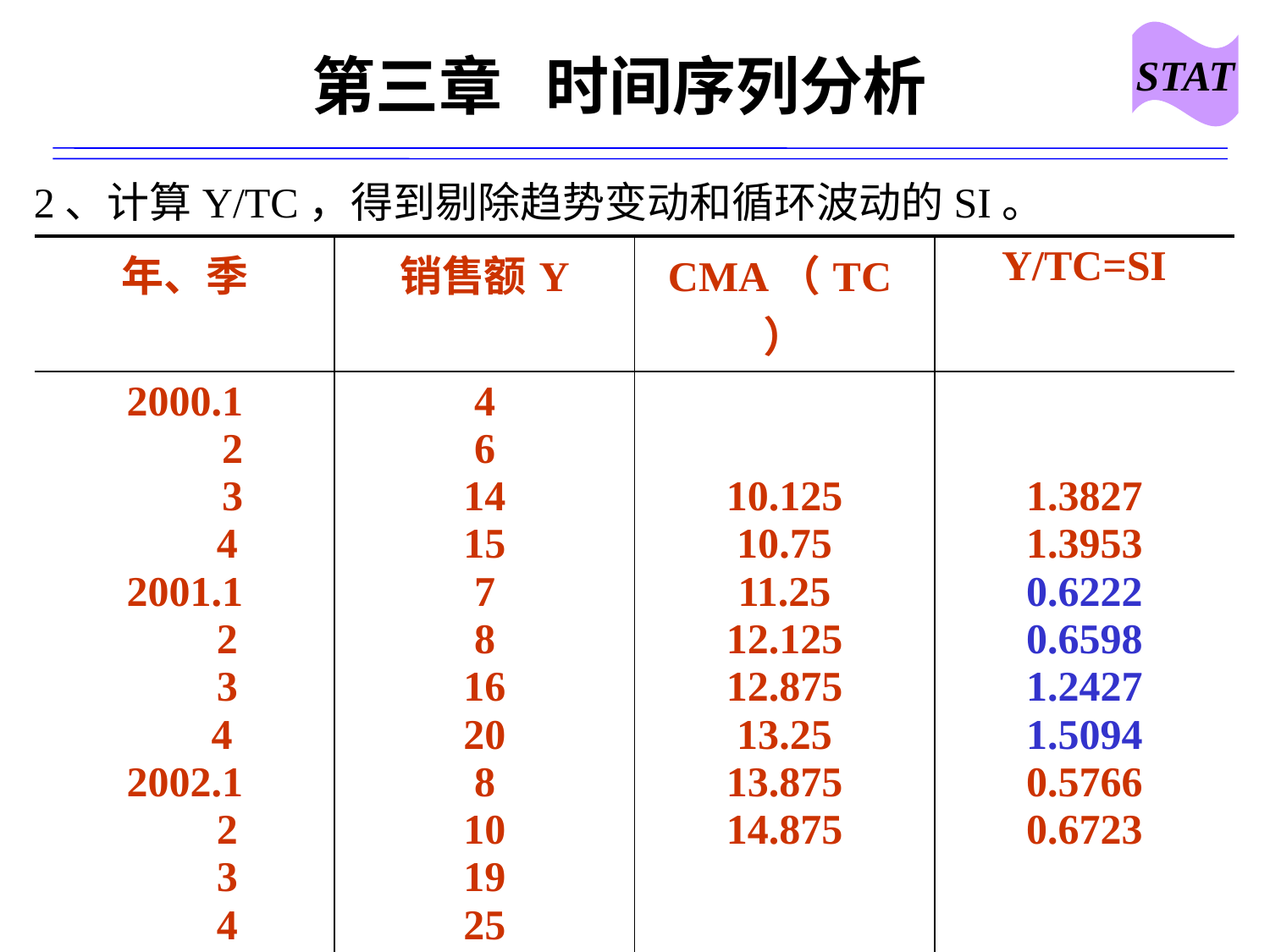

STAT
# 第三章   时间序列分析

2、计算Y/TC，得到剔除趋势变动和循环波动的SI。
| 年、季 | 销售额Y | CMA（TC） | Y/TC=SI |
| --- | --- | --- | --- |
| 2000.1 2 3 4 2001.1 2 3 4 2002.1 2 3 4 | 4 6 14 15 7 8 16 20 8 10 19 25 | 10.125 10.75 11.25 12.125 12.875 13.25 13.875 14.875 | 1.3827 1.3953 0.6222 0.6598 1.2427 1.5094 0.5766 0.6723 |